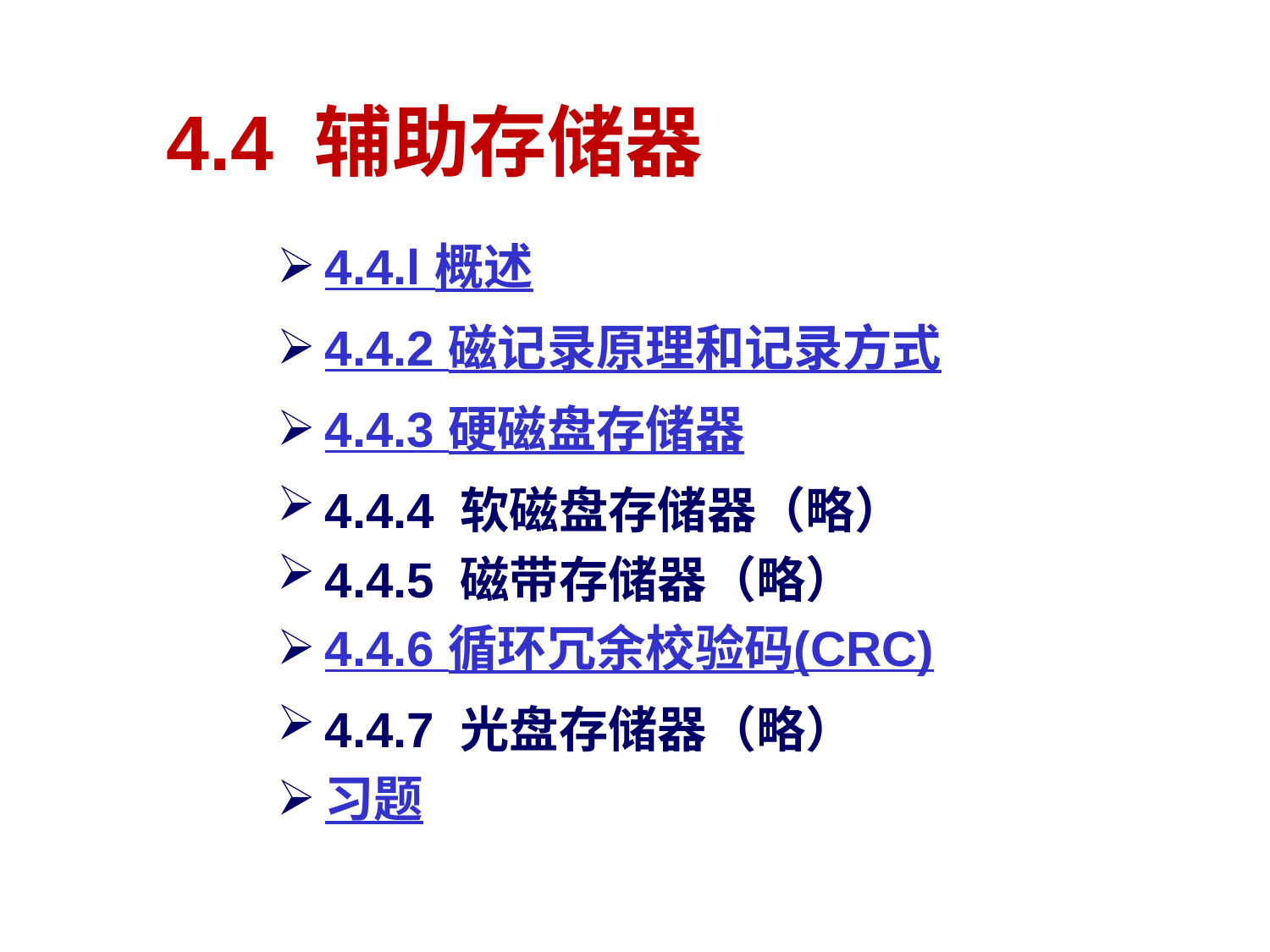

# 4.4 辅助存储器
4.4.l 概述
4.4.2 磁记录原理和记录方式
4.4.3 硬磁盘存储器
4.4.4 软磁盘存储器（略）
4.4.5 磁带存储器（略）
4.4.6 循环冗余校验码(CRC)
4.4.7 光盘存储器（略）
习题